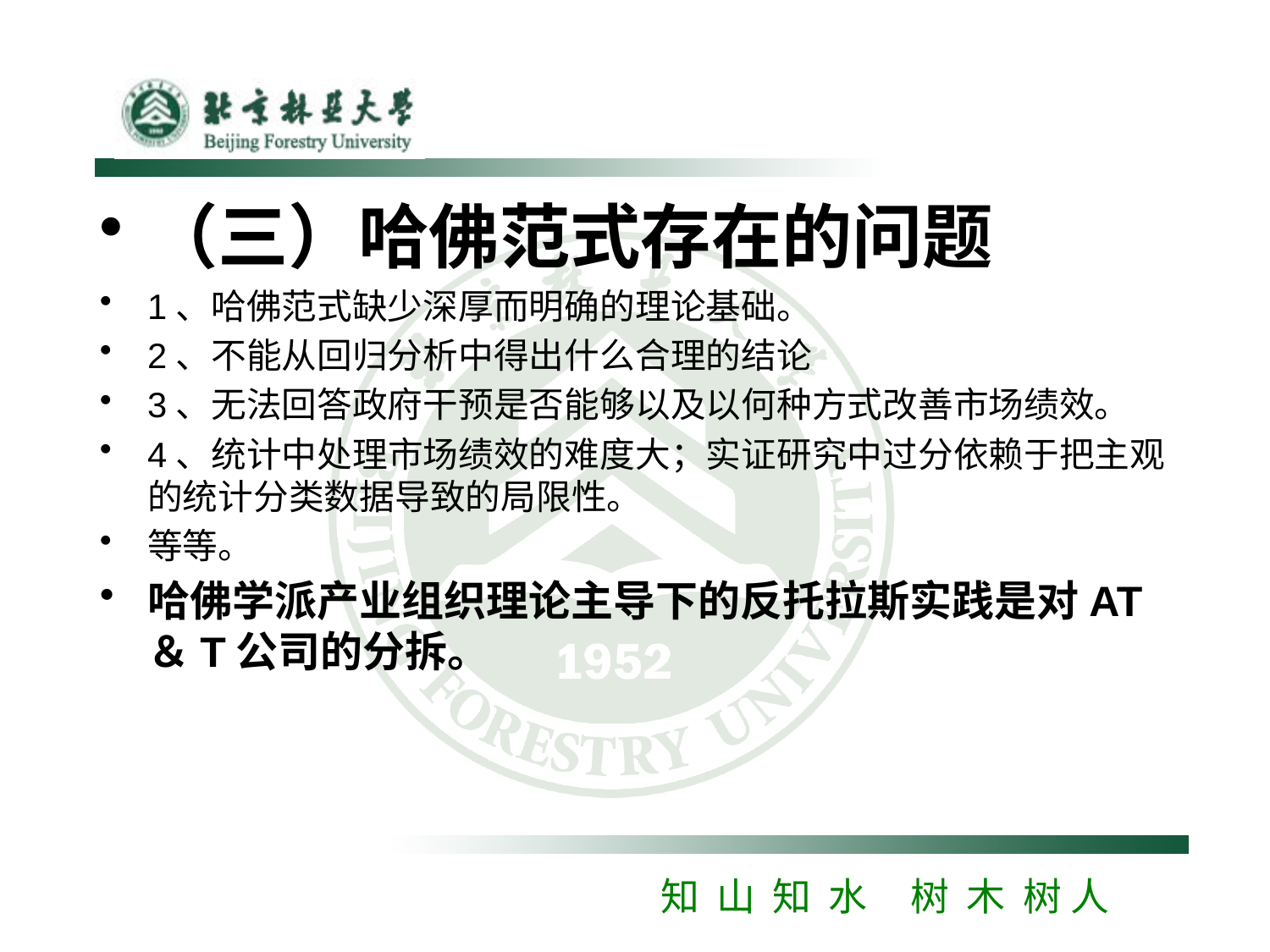

#
（三）哈佛范式存在的问题
1、哈佛范式缺少深厚而明确的理论基础。
2、不能从回归分析中得出什么合理的结论
3、无法回答政府干预是否能够以及以何种方式改善市场绩效。
4、统计中处理市场绩效的难度大；实证研究中过分依赖于把主观的统计分类数据导致的局限性。
等等。
哈佛学派产业组织理论主导下的反托拉斯实践是对AT＆T公司的分拆。